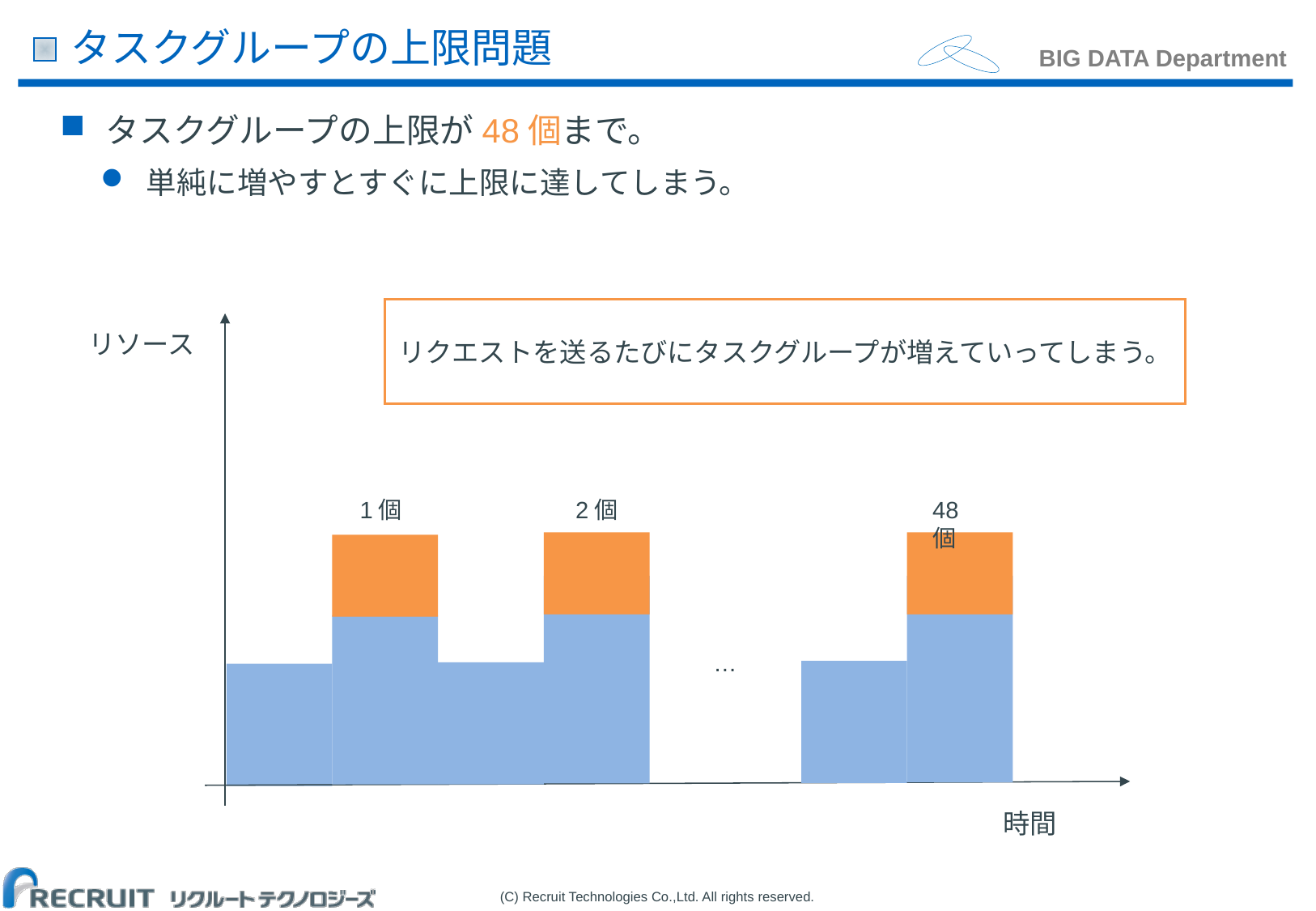

# タスクグループの上限問題
タスクグループの上限が48個まで。
単純に増やすとすぐに上限に達してしまう。
リクエストを送るたびにタスクグループが増えていってしまう。
リソース
1個
2個
48個

…

時間